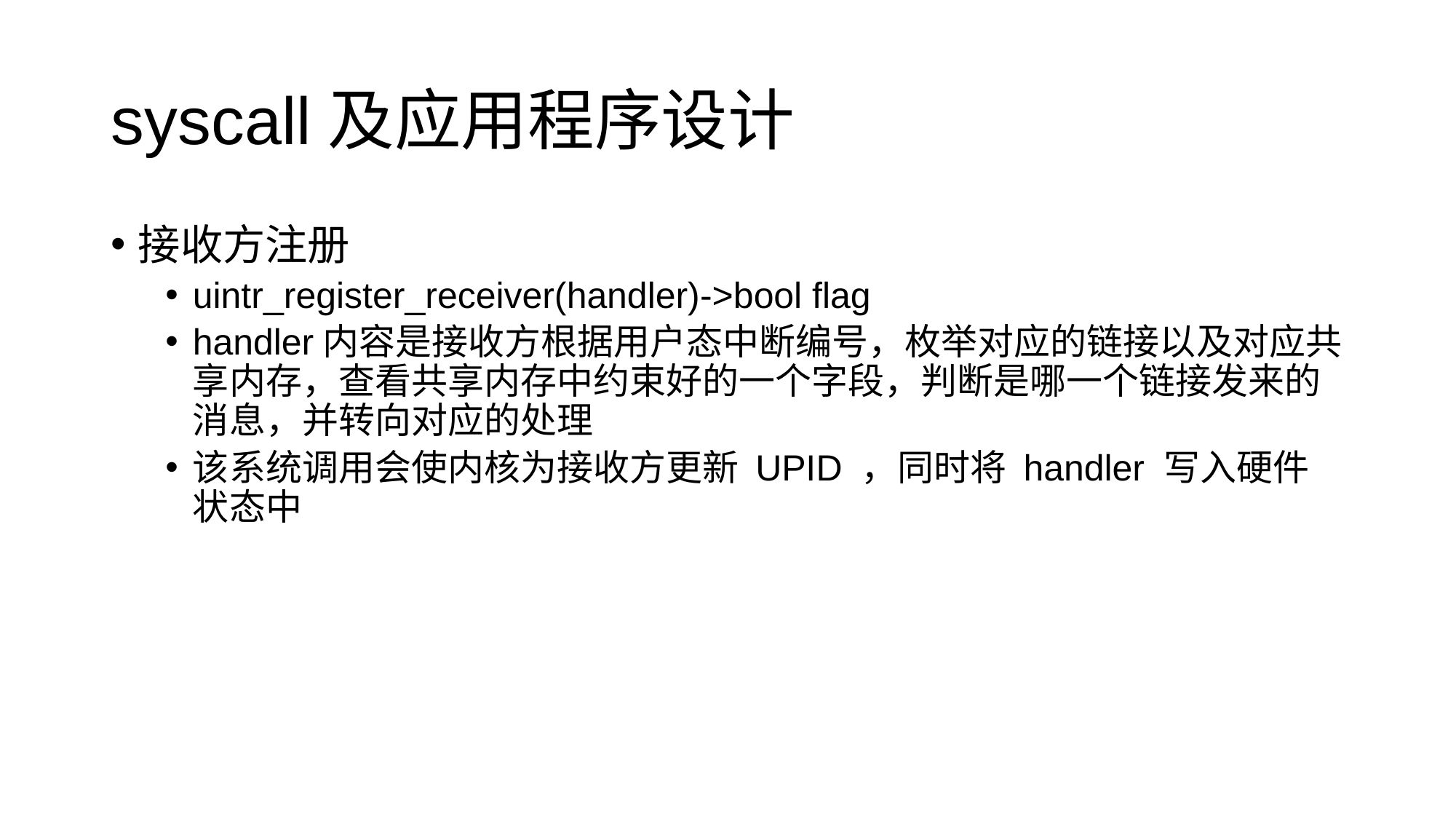

# syscall及应用程序设计
接收方注册
uintr_register_receiver(handler)->bool flag
handler内容是接收方根据用户态中断编号，枚举对应的链接以及对应共享内存，查看共享内存中约束好的一个字段，判断是哪一个链接发来的消息，并转向对应的处理
该系统调用会使内核为接收方更新 UPID ，同时将 handler 写入硬件状态中